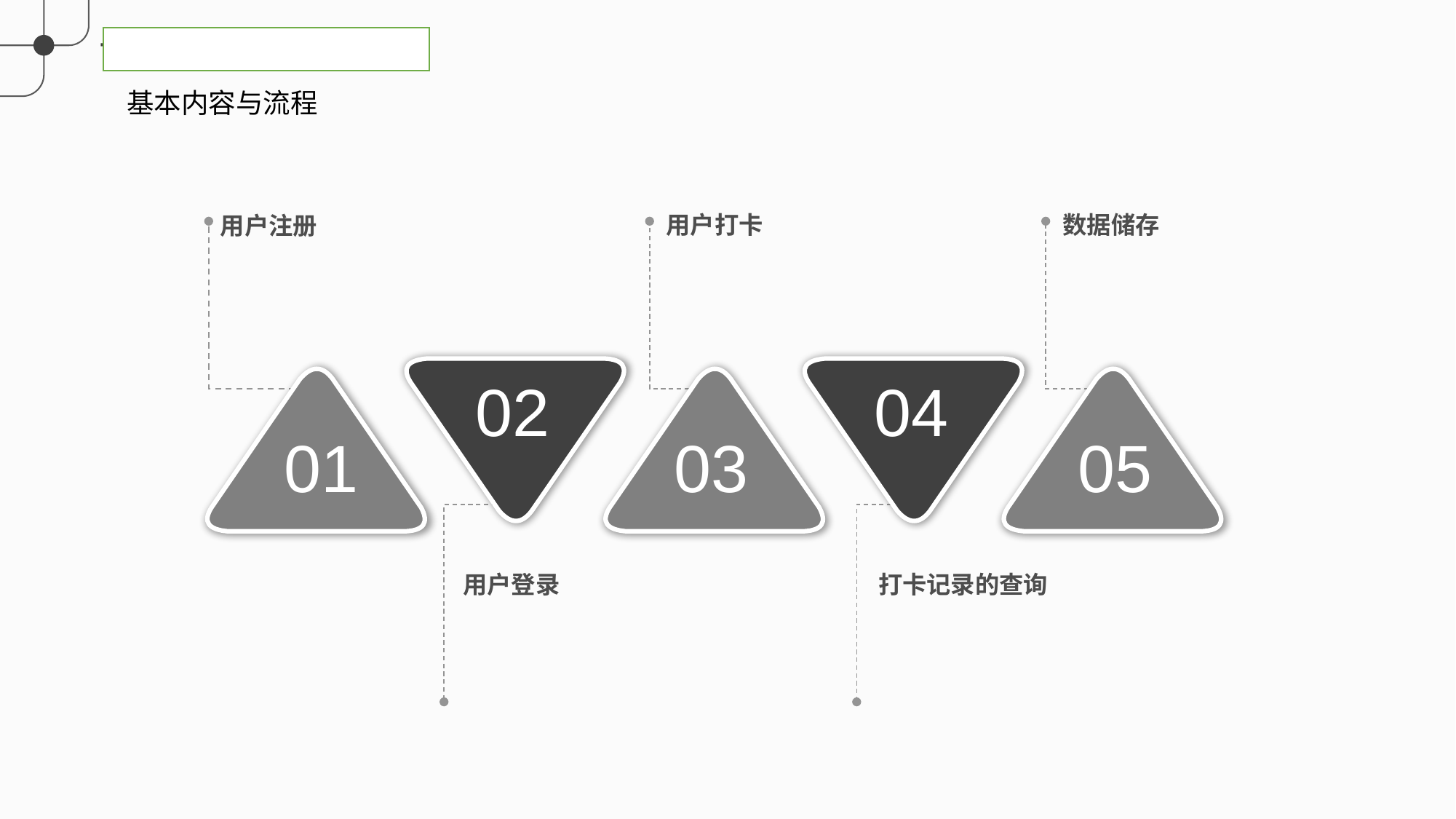

基本内容与流程
用户打卡

数据储存

用户注册

02

04

01

03

05

用户登录

打卡记录的查询